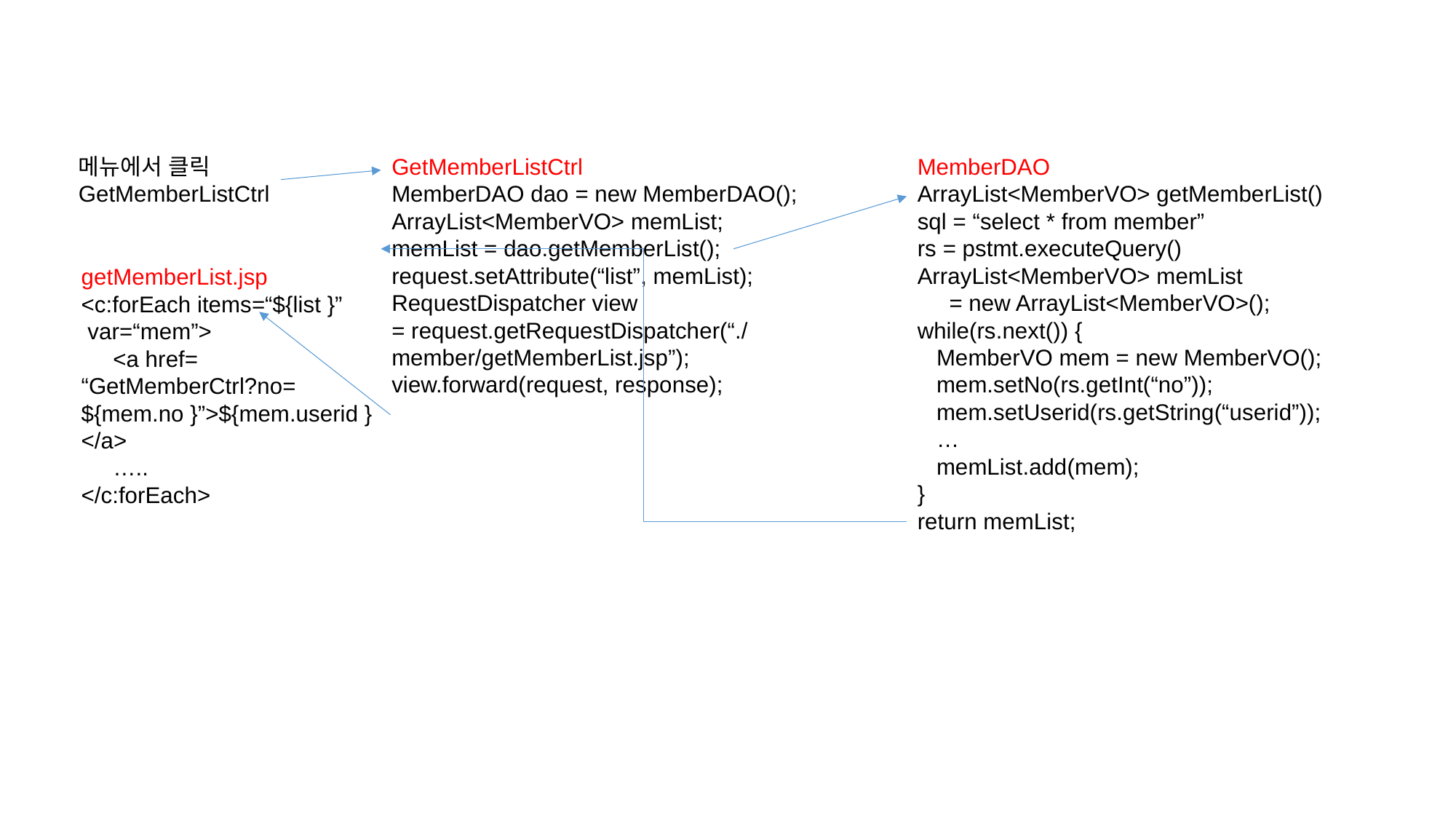

메뉴에서 클릭
GetMemberListCtrl
GetMemberListCtrl
MemberDAO dao = new MemberDAO();
ArrayList<MemberVO> memList;
memList = dao.getMemberList();
request.setAttribute(“list”, memList);
RequestDispatcher view
= request.getRequestDispatcher(“./member/getMemberList.jsp”);
view.forward(request, response);
MemberDAO
ArrayList<MemberVO> getMemberList()
sql = “select * from member”
rs = pstmt.executeQuery()
ArrayList<MemberVO> memList
     = new ArrayList<MemberVO>();
while(rs.next()) {
   MemberVO mem = new MemberVO();
   mem.setNo(rs.getInt(“no”));
   mem.setUserid(rs.getString(“userid”));
   …
   memList.add(mem);
}
return memList;
getMemberList.jsp
<c:forEach items=“${list }”
 var=“mem”>
     <a href=
“GetMemberCtrl?no=
${mem.no }”>${mem.userid }
</a>
     …..
</c:forEach>